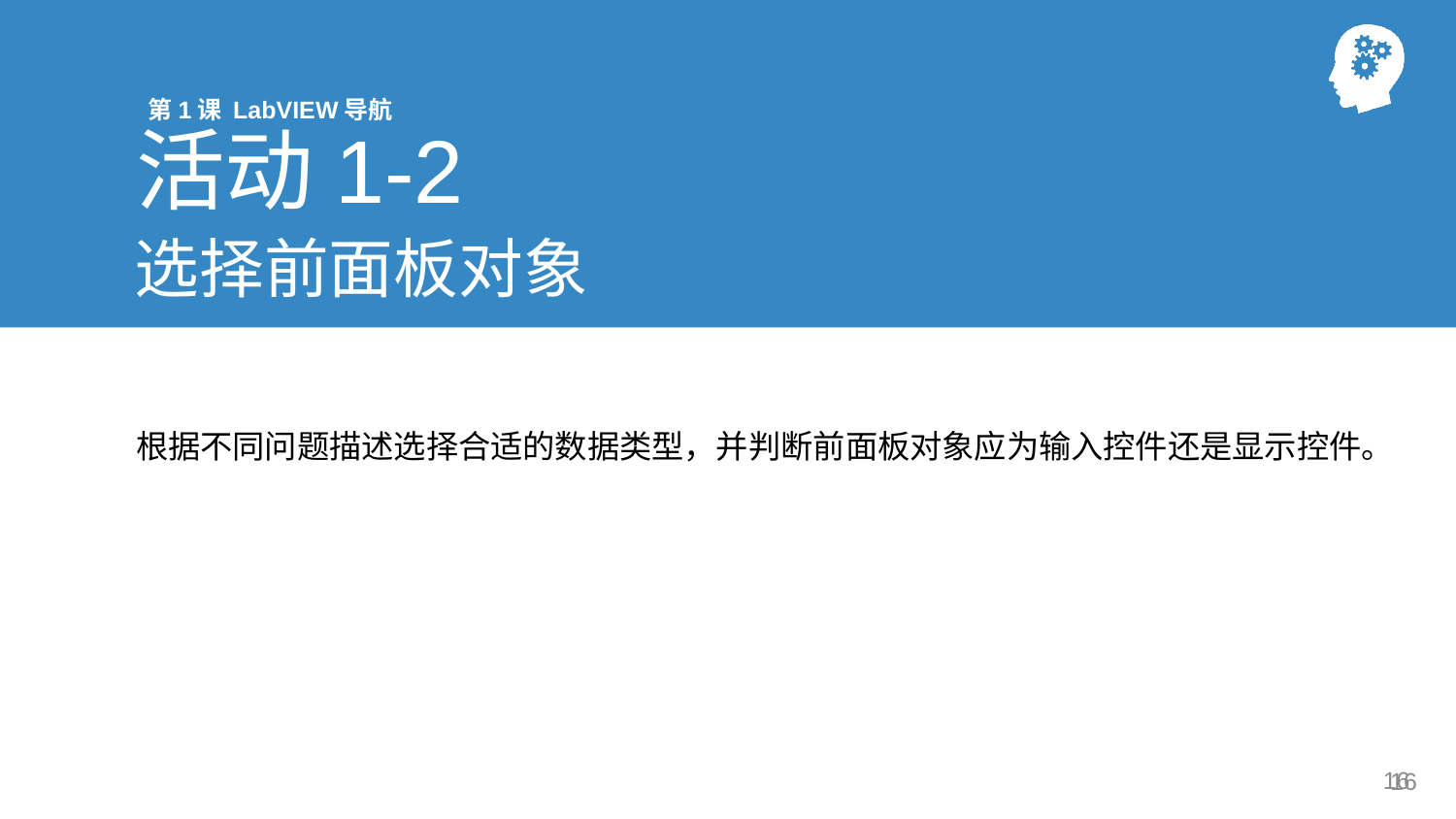

活动1-2
选择前面板对象
根据不同问题描述选择合适的数据类型，并判断前面板对象应为输入控件还是显示控件。
16